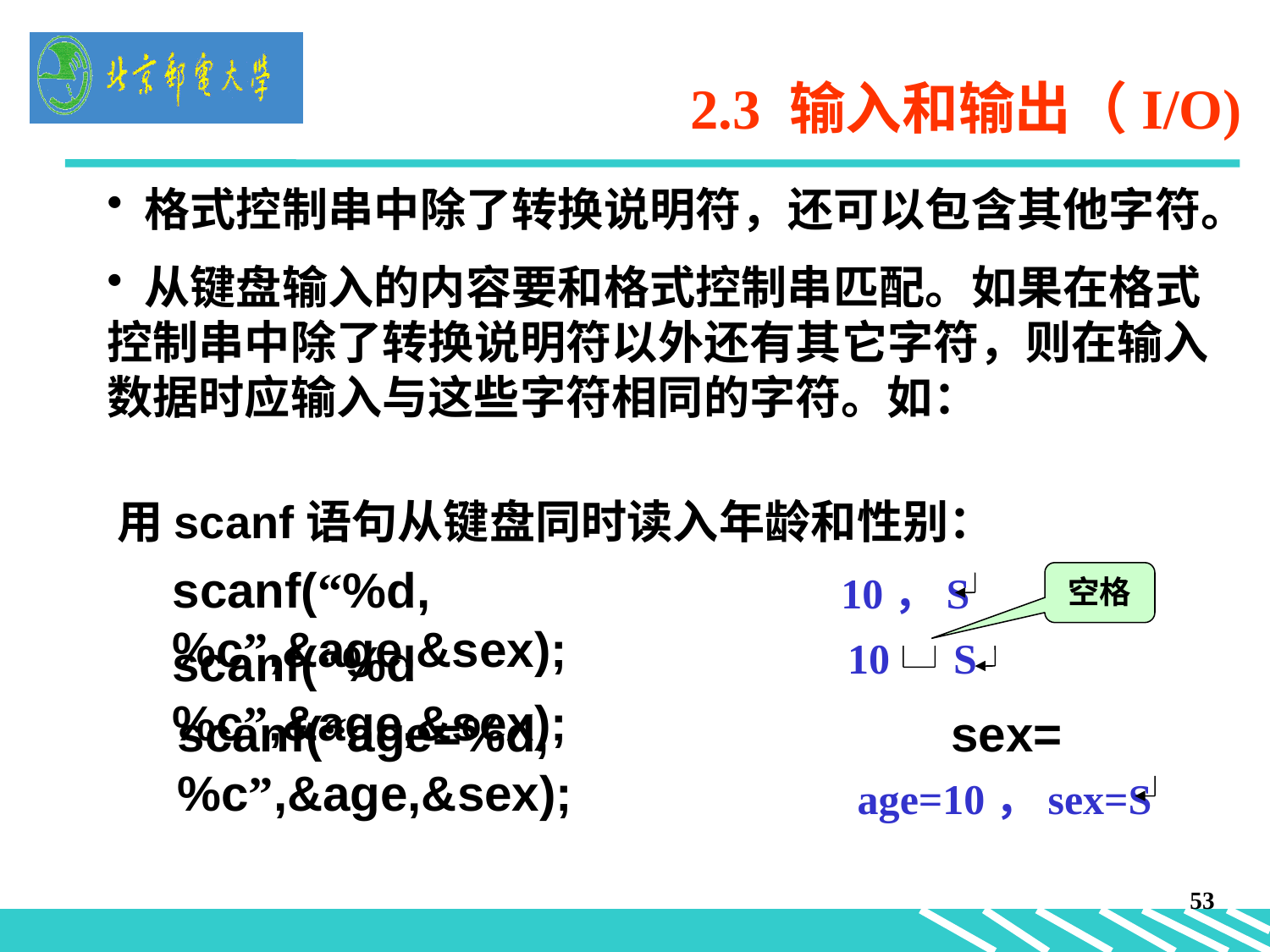

# 2.3 输入和输出（I/O)
 格式控制串中除了转换说明符，还可以包含其他字符。
 从键盘输入的内容要和格式控制串匹配。如果在格式控制串中除了转换说明符以外还有其它字符，则在输入数据时应输入与这些字符相同的字符。如：
用scanf语句从键盘同时读入年龄和性别：
scanf(“%d,%c”,&age,&sex);
10，S
空格

scanf(“%d %c”,&age,&sex);
10      S

scanf(“age=%d, sex=%c”,&age,&sex);
age=10，sex=S

53